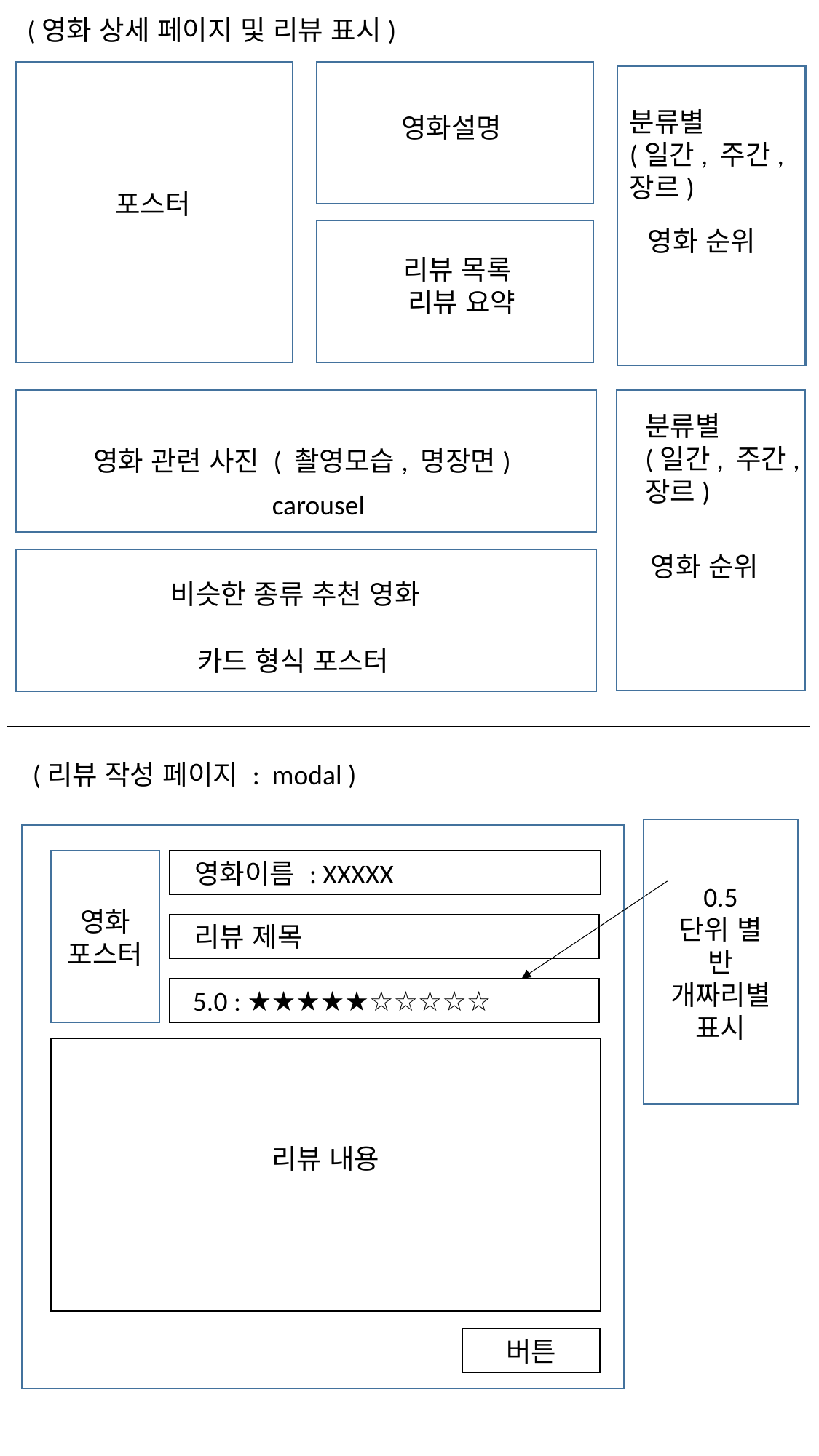

(영화 상세 페이지 및 리뷰 표시)

분류별
(일간, 주간, 장르)
영화설명
포스터
영화 순위

리뷰 목록
리뷰 요약

분류별
(일간, 주간, 장르)
영화 관련 사진 ( 촬영모습, 명장면)
carousel
영화 순위

비슷한 종류 추천 영화
카드 형식 포스터
(리뷰 작성 페이지 :  modal )
0.5
단위 별
반 개짜리별 표시

영화 포스터
 영화이름 : XXXXX
 리뷰 제목
  5.0 : ★★★★★☆☆☆☆☆

리뷰 내용

버튼